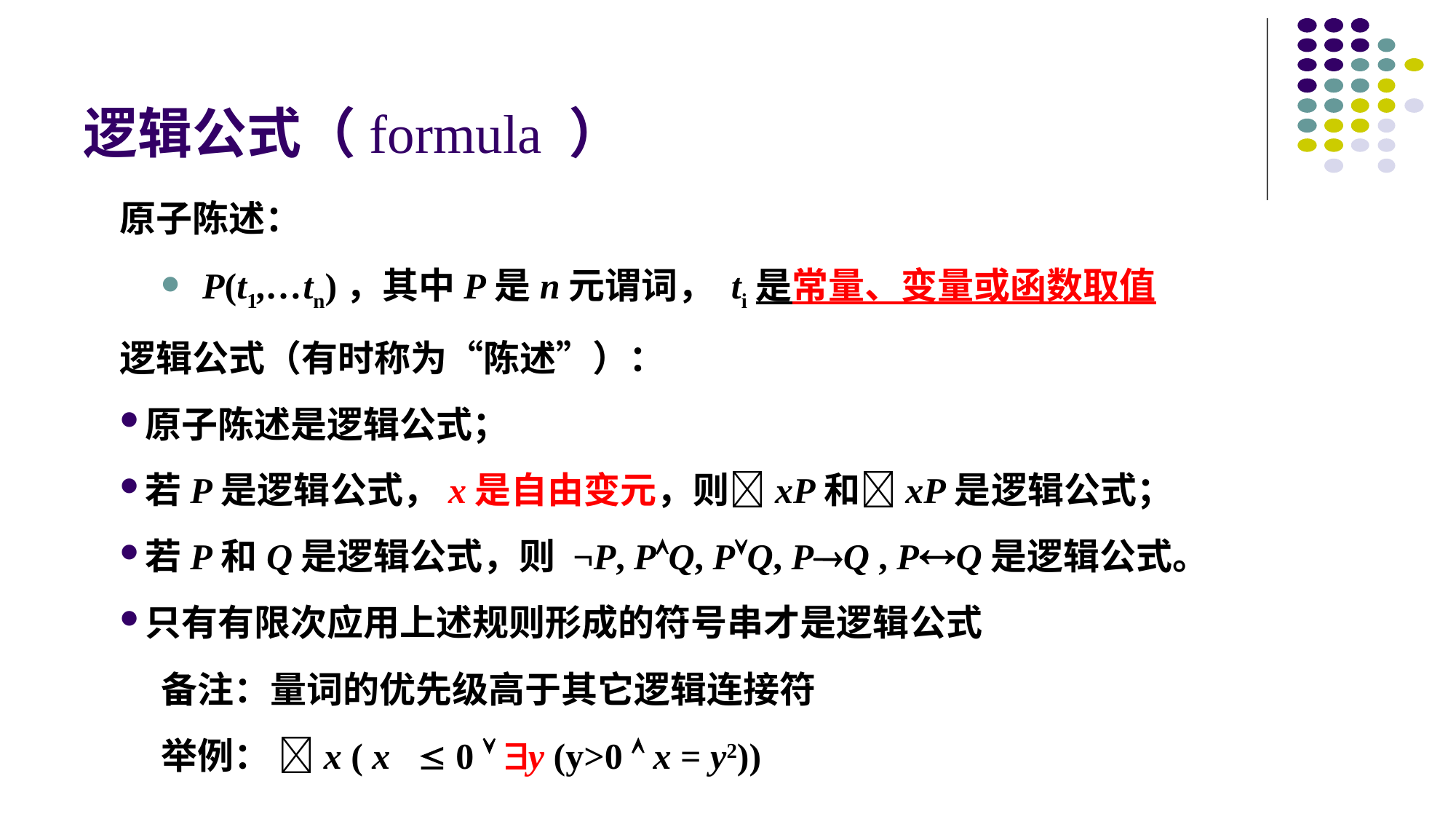

# 逻辑公式（formula ）
原子陈述：
P(t1,…tn)，其中P是n元谓词， ti是常量、变量或函数取值
逻辑公式（有时称为“陈述”）：
原子陈述是逻辑公式；
若P是逻辑公式，x是自由变元，则∃xP和∀xP是逻辑公式；
若P和Q是逻辑公式，则 ¬P, P∧Q, P∨Q, P→Q , P↔Q是逻辑公式。
只有有限次应用上述规则形成的符号串才是逻辑公式
    备注：量词的优先级高于其它逻辑连接符
    举例： ∀x ( x  ≤ 0 ∨ ∃y (y>0 ∧ x = y2))